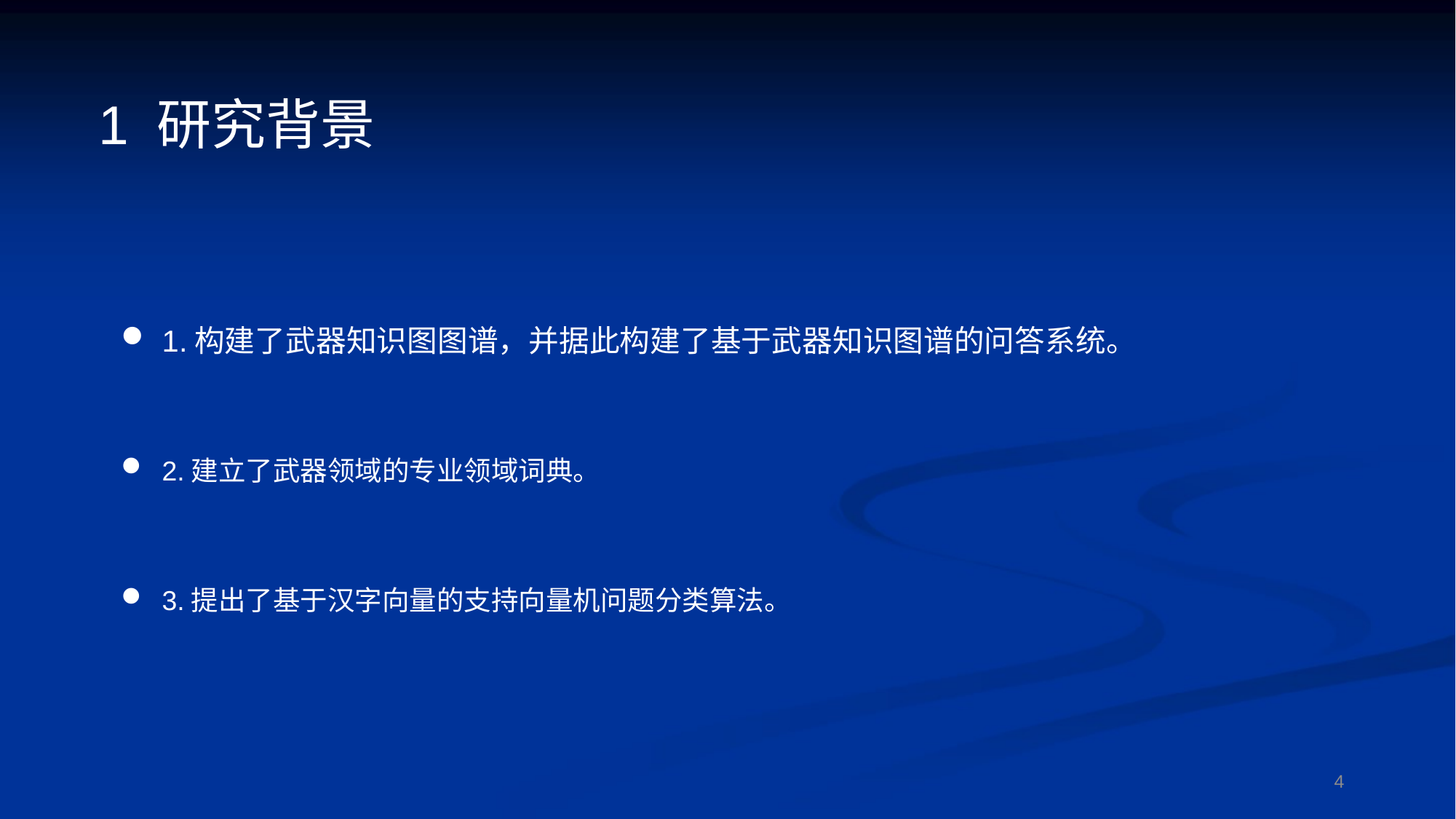

1 研究背景
1.构建了武器知识图图谱，并据此构建了基于武器知识图谱的问答系统。
2.建立了武器领域的专业领域词典。
3.提出了基于汉字向量的支持向量机问题分类算法。

4